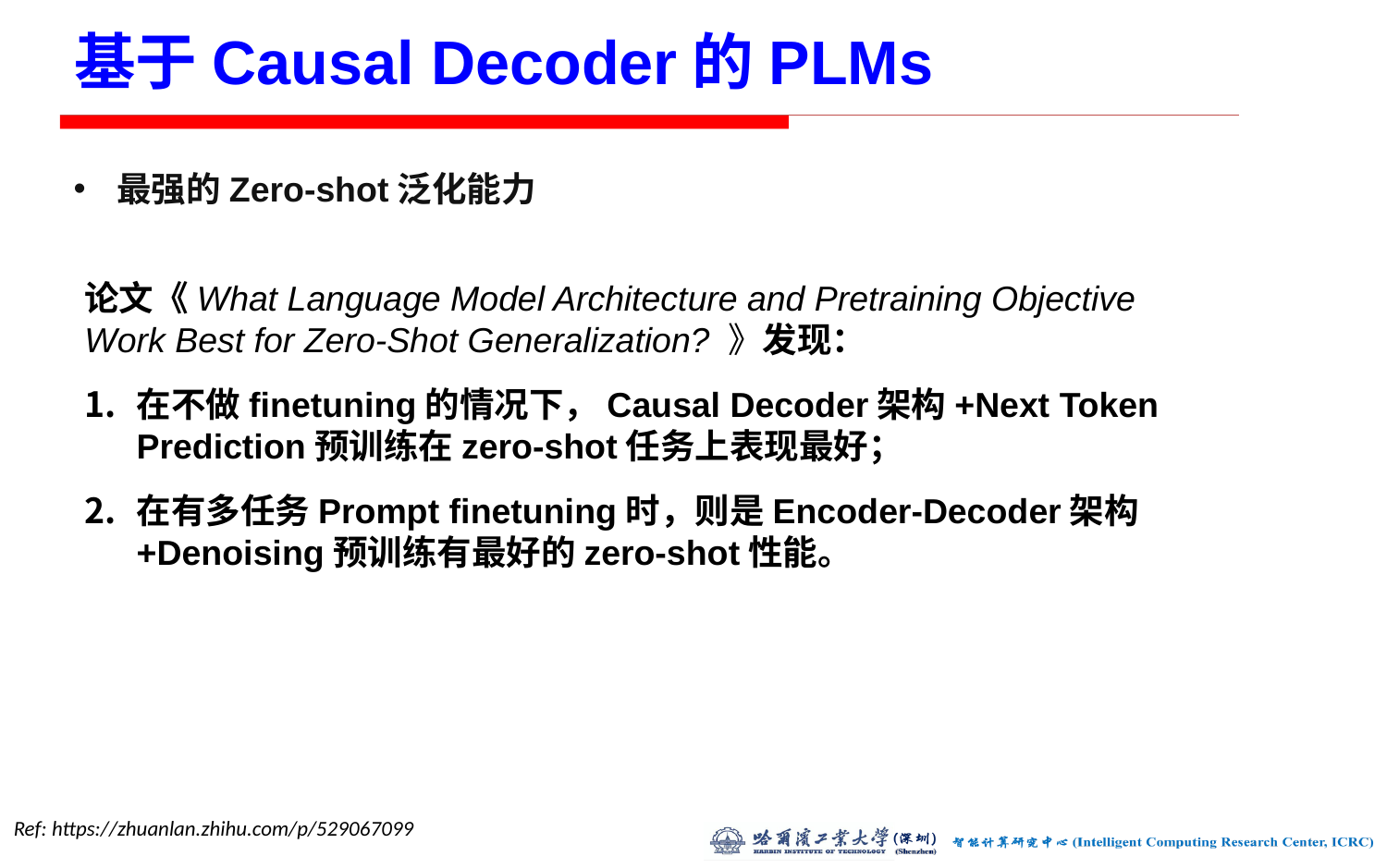

# 基于Causal Decoder的PLMs
最强的Zero-shot泛化能力
论文《What Language Model Architecture and Pretraining Objective Work Best for Zero-Shot Generalization? 》发现：
在不做finetuning的情况下，Causal Decoder架构+Next Token Prediction预训练在zero-shot任务上表现最好；
在有多任务Prompt finetuning时，则是Encoder-Decoder架构+Denoising预训练有最好的zero-shot性能。
Ref: https://zhuanlan.zhihu.com/p/529067099